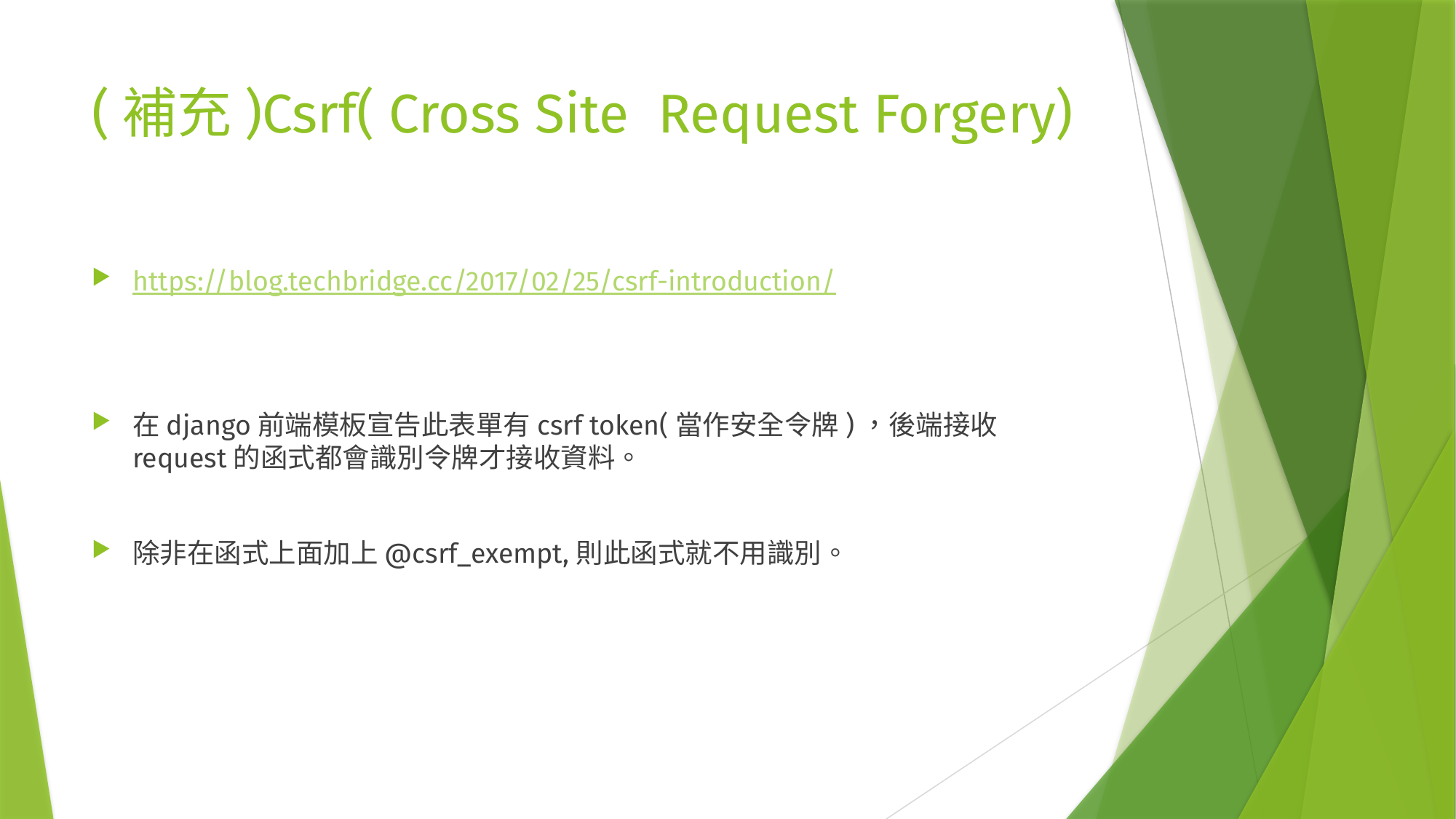

# (補充)Csrf( Cross Site  Request Forgery)
https://blog.techbridge.cc/2017/02/25/csrf-introduction/

在django前端模板宣告此表單有csrf token(當作安全令牌)，後端接收request的函式都會識別令牌才接收資料。

除非在函式上面加上@csrf_exempt,則此函式就不用識別。